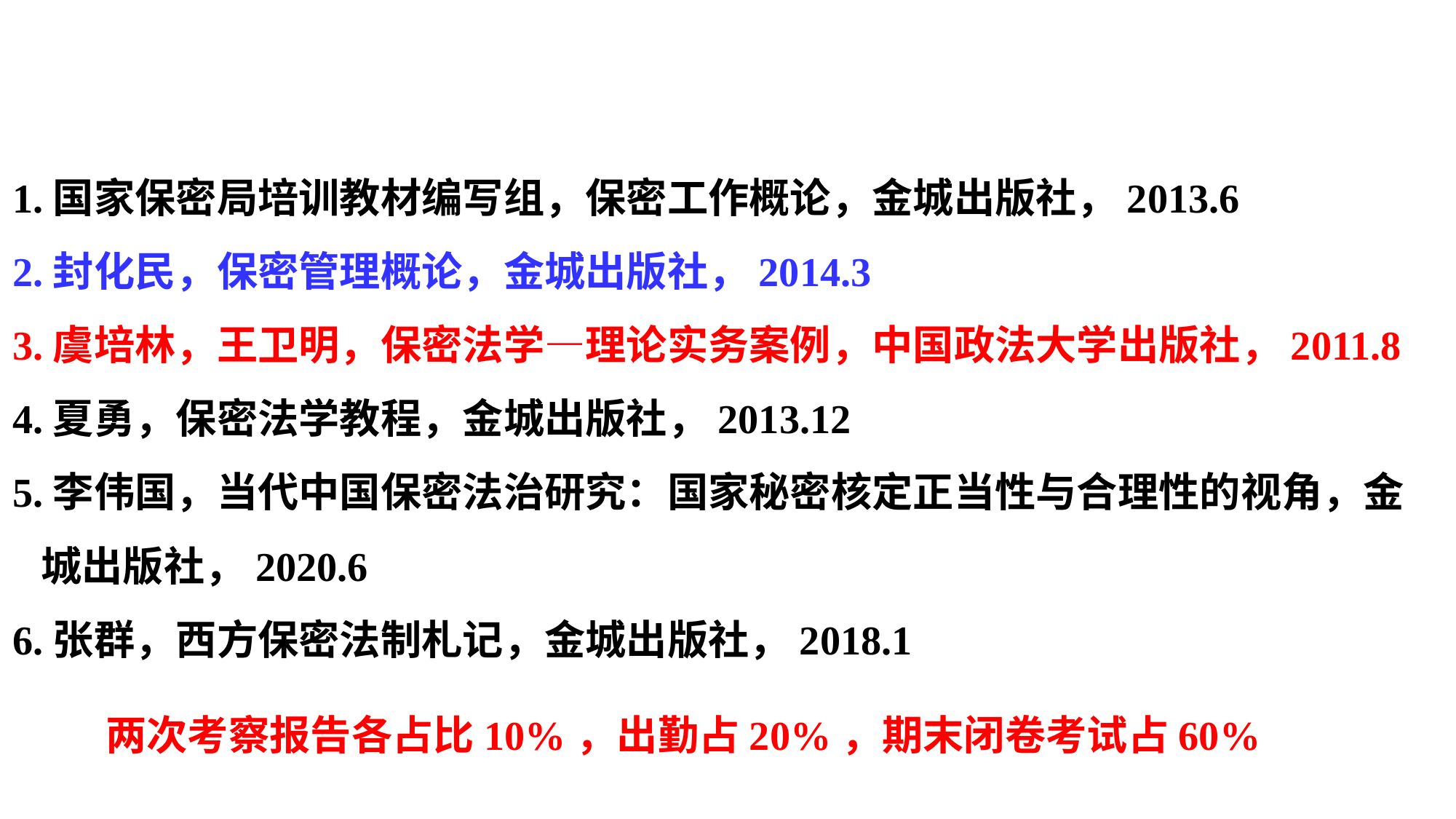

1.国家保密局培训教材编写组，保密工作概论，金城出版社，2013.6
2.封化民，保密管理概论，金城出版社，2014.3
3.虞培林，王卫明，保密法学—理论实务案例，中国政法大学出版社，2011.8
4.夏勇，保密法学教程，金城出版社，2013.12
5.李伟国，当代中国保密法治研究：国家秘密核定正当性与合理性的视角，金
  城出版社，2020.6
6.张群，西方保密法制札记，金城出版社，2018.1

         两次考察报告各占比10%，出勤占20%，期末闭卷考试占60%